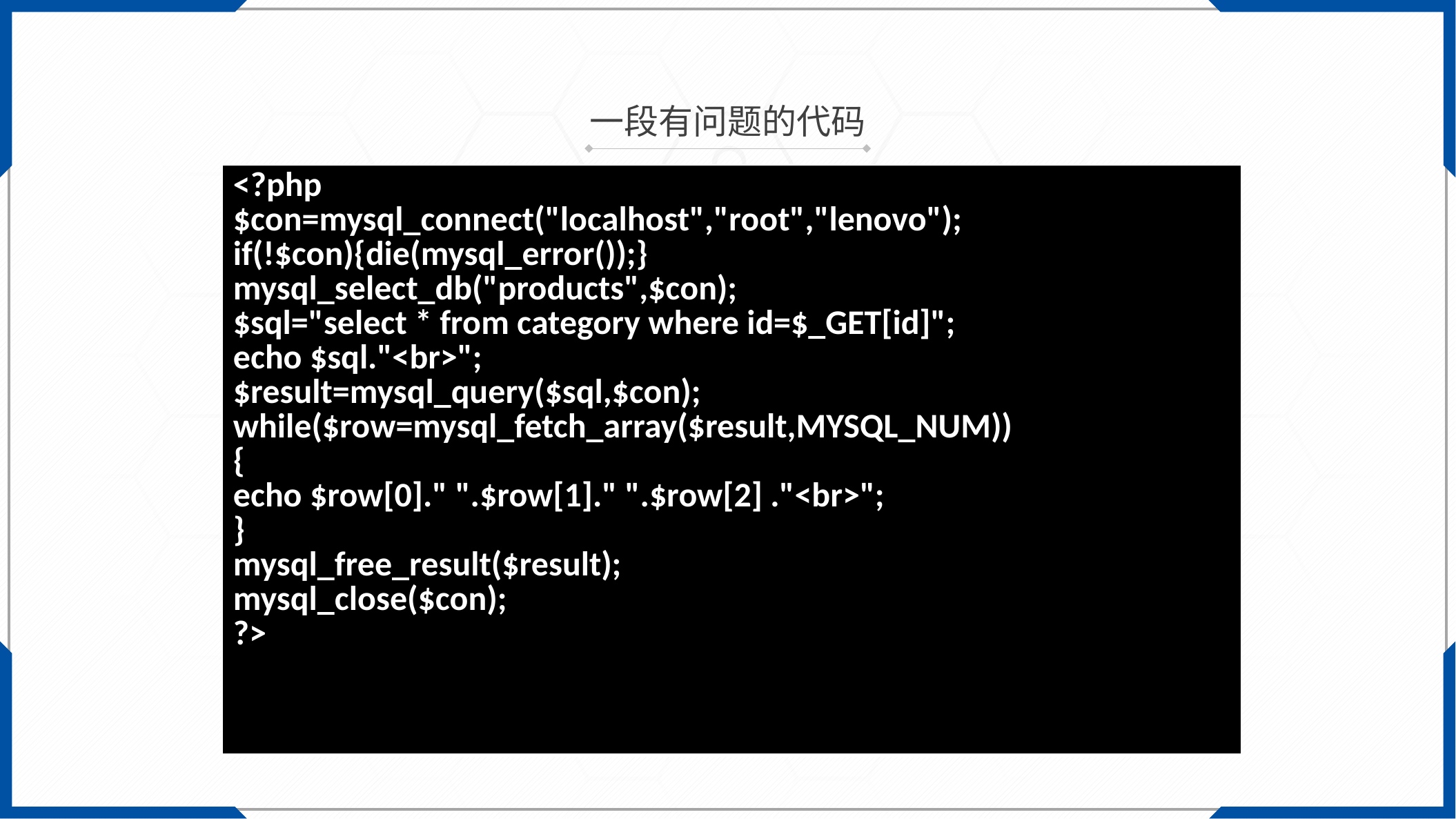

一段有问题的代码
| <?php $con=mysql\_connect("localhost","root","lenovo"); if(!$con){die(mysql\_error());} mysql\_select\_db("products",$con); $sql="select \* from category where id=$\_GET[id]"; echo $sql."<br>"; $result=mysql\_query($sql,$con); while($row=mysql\_fetch\_array($result,MYSQL\_NUM)) { echo $row[0]." ".$row[1]." ".$row[2] ."<br>"; } mysql\_free\_result($result); mysql\_close($con); ?> |
| --- |